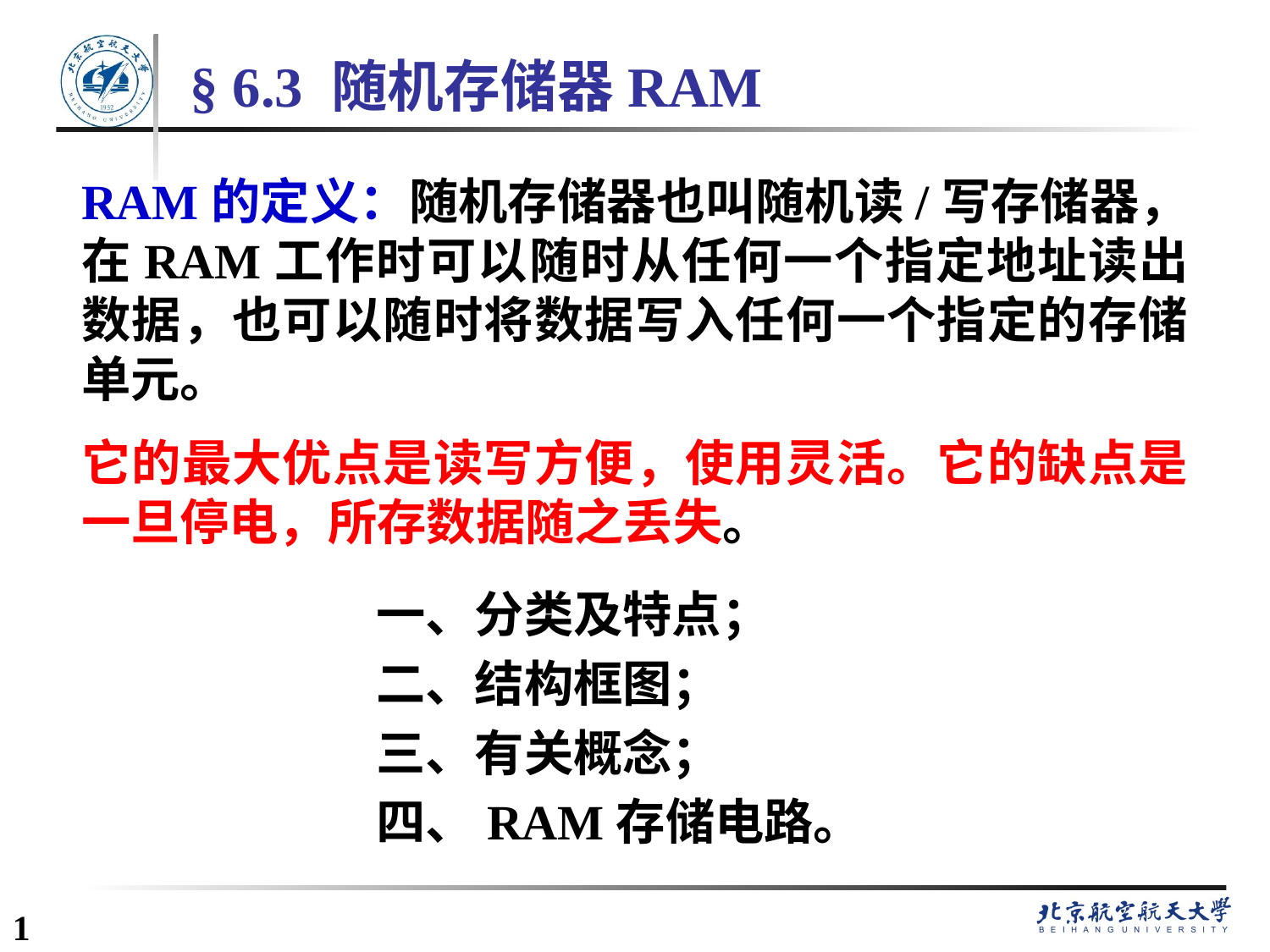

# § 6.3 随机存储器RAM
RAM的定义：随机存储器也叫随机读/写存储器，在RAM工作时可以随时从任何一个指定地址读出数据，也可以随时将数据写入任何一个指定的存储单元。
它的最大优点是读写方便，使用灵活。它的缺点是一旦停电，所存数据随之丢失。
一、分类及特点；
二、结构框图；
三、有关概念；
四、RAM存储电路。
1